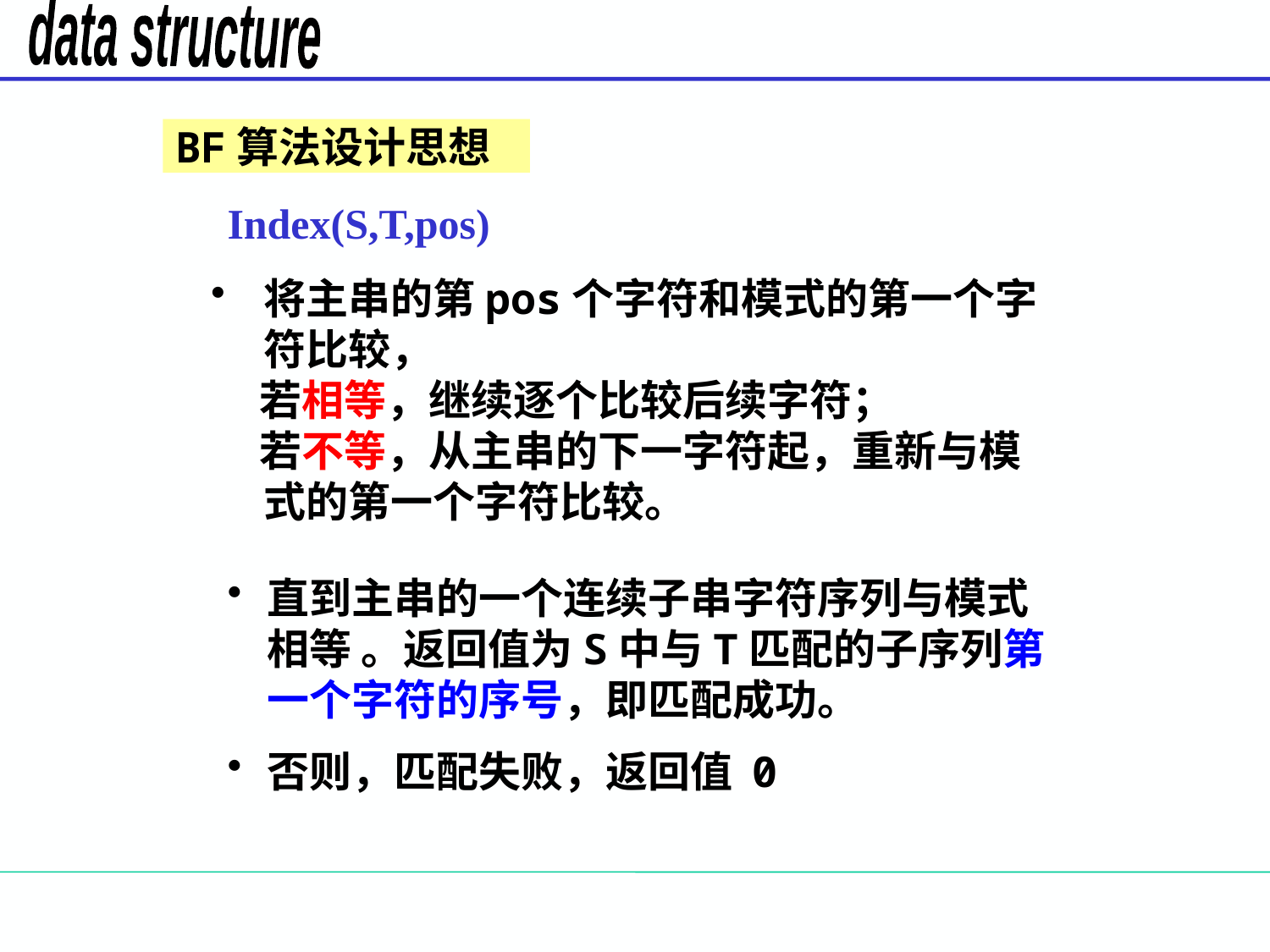

BF算法设计思想
Index(S,T,pos)

将主串的第pos个字符和模式的第一个字符比较，
    若相等，继续逐个比较后续字符；
    若不等，从主串的下一字符起，重新与模式的第一个字符比较。
直到主串的一个连续子串字符序列与模式相等 。返回值为S中与T匹配的子序列第一个字符的序号，即匹配成功。
否则，匹配失败，返回值 0